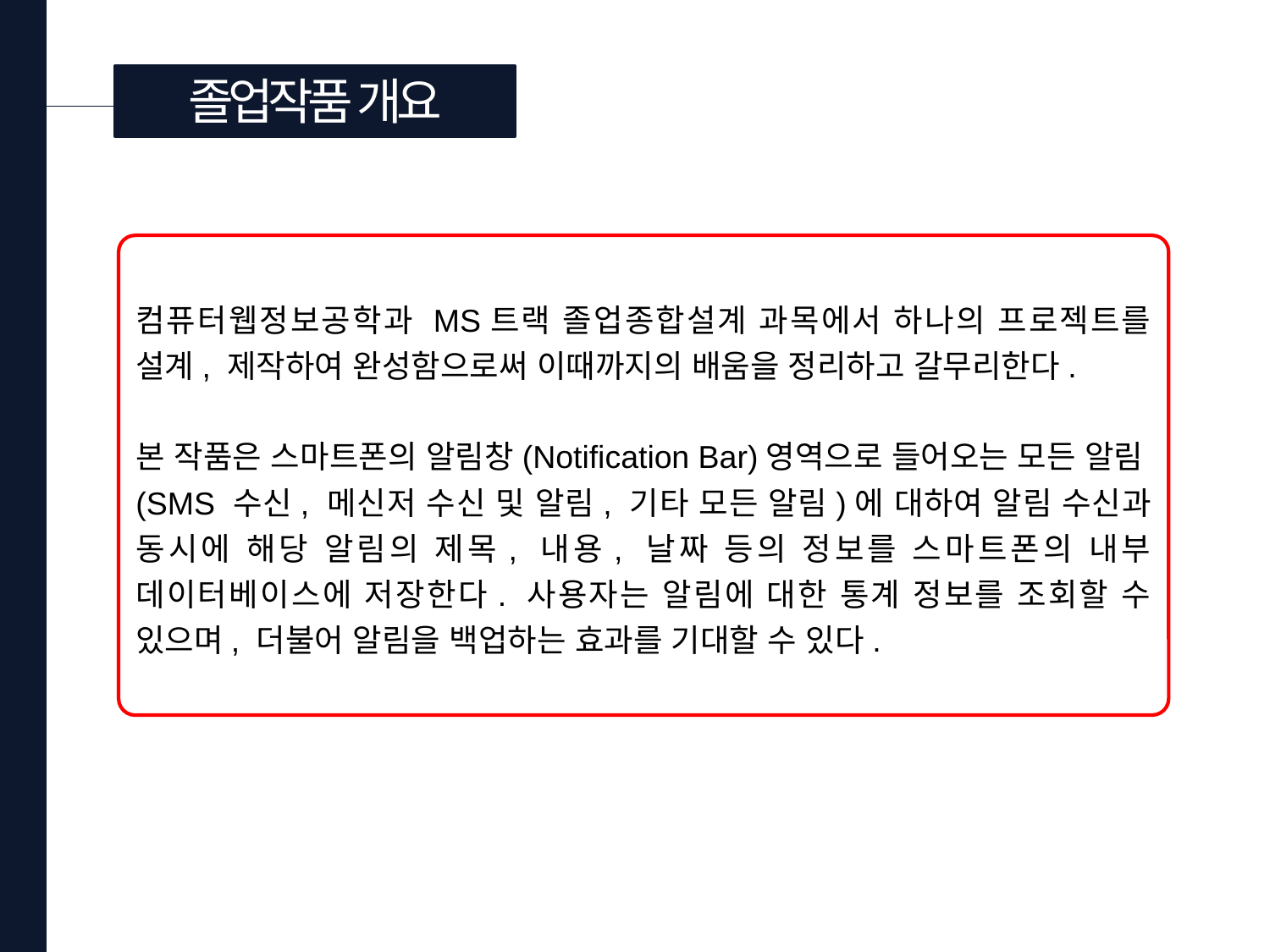

졸업작품 개요

컴퓨터웹정보공학과 MS트랙 졸업종합설계 과목에서 하나의 프로젝트를 설계, 제작하여 완성함으로써 이때까지의 배움을 정리하고 갈무리한다.

본 작품은 스마트폰의 알림창(Notification Bar)영역으로 들어오는 모든 알림(SMS 수신, 메신저 수신 및 알림, 기타 모든 알림)에 대하여 알림 수신과 동시에 해당 알림의 제목, 내용, 날짜 등의 정보를 스마트폰의 내부 데이터베이스에 저장한다. 사용자는 알림에 대한 통계 정보를 조회할 수 있으며, 더불어 알림을 백업하는 효과를 기대할 수 있다.